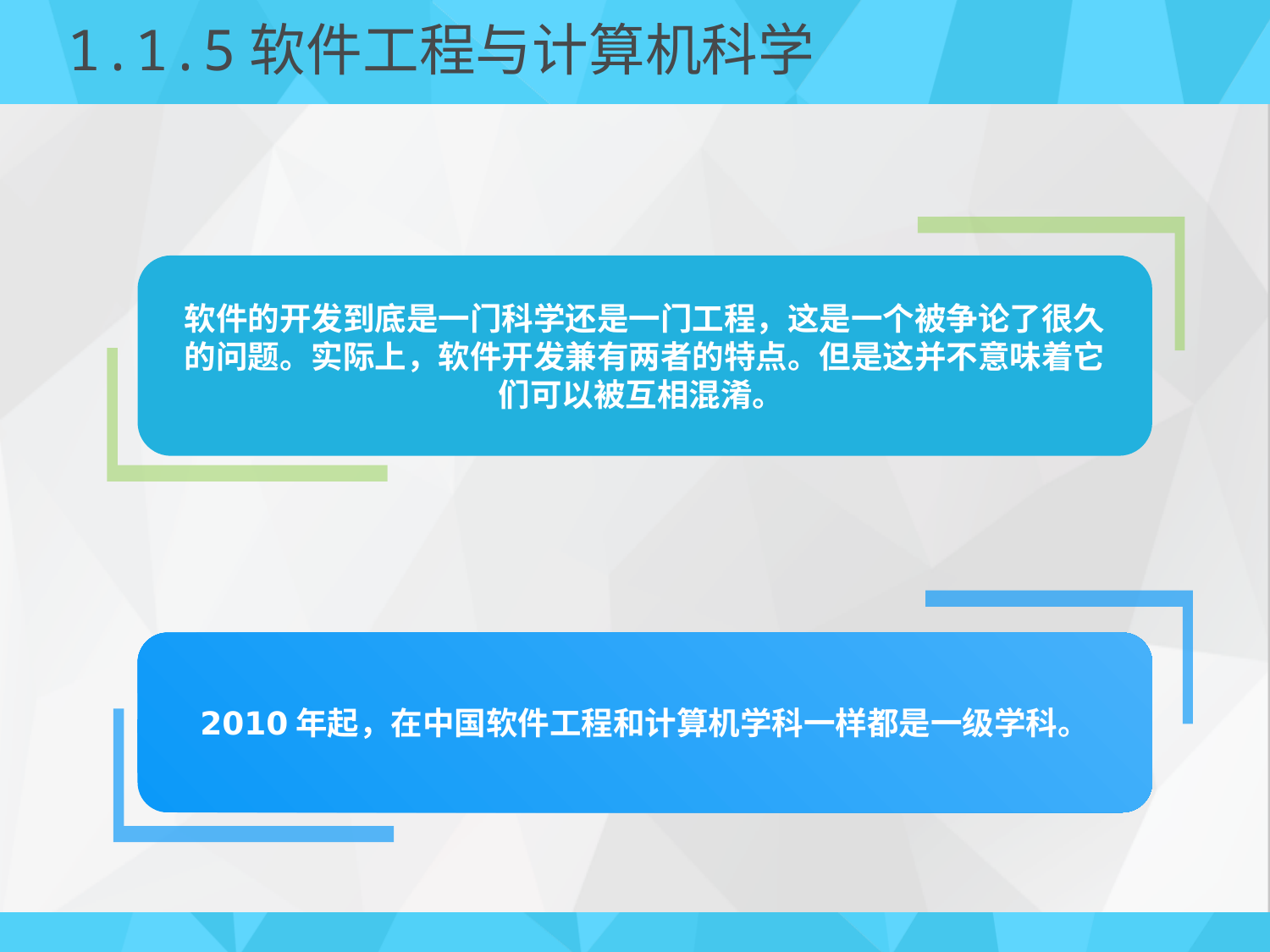

# 1.1.5软件工程与计算机科学

软件的开发到底是一门科学还是一门工程，这是一个被争论了很久
的问题。实际上，软件开发兼有两者的特点。但是这并不意味着它
们可以被互相混淆。

2010年起，在中国软件工程和计算机学科一样都是一级学科。